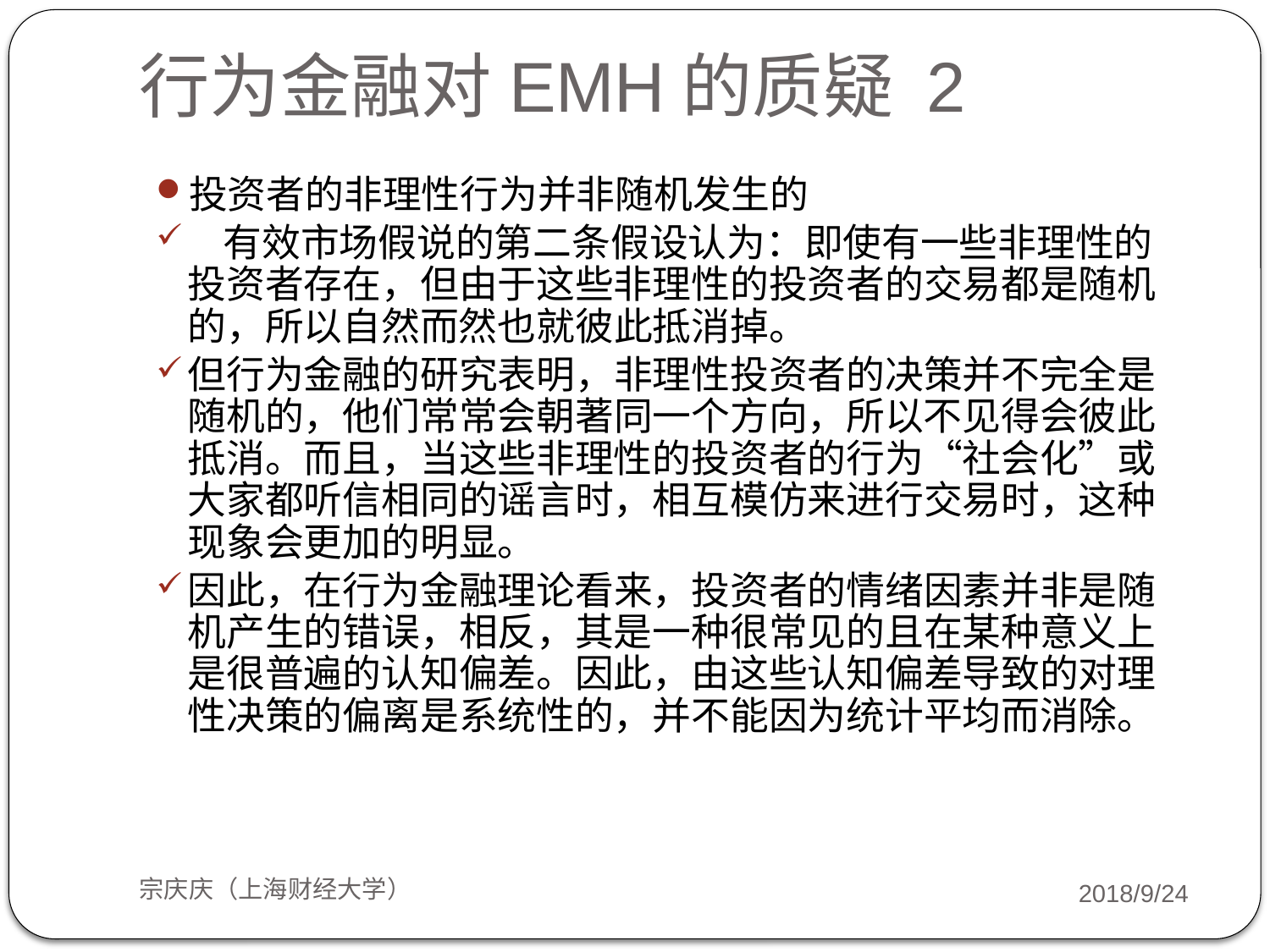

# 行为金融对EMH的质疑 2
投资者的非理性行为并非随机发生的
   有效市场假说的第二条假设认为：即使有一些非理性的投资者存在，但由于这些非理性的投资者的交易都是随机的，所以自然而然也就彼此抵消掉。
但行为金融的研究表明，非理性投资者的决策并不完全是随机的，他们常常会朝著同一个方向，所以不见得会彼此抵消。而且，当这些非理性的投资者的行为“社会化”或大家都听信相同的谣言时，相互模仿来进行交易时，这种现象会更加的明显。
因此，在行为金融理论看来，投资者的情绪因素并非是随机产生的错误，相反，其是一种很常见的且在某种意义上是很普遍的认知偏差。因此，由这些认知偏差导致的对理性决策的偏离是系统性的，并不能因为统计平均而消除。
宗庆庆（上海财经大学）
2018/9/24